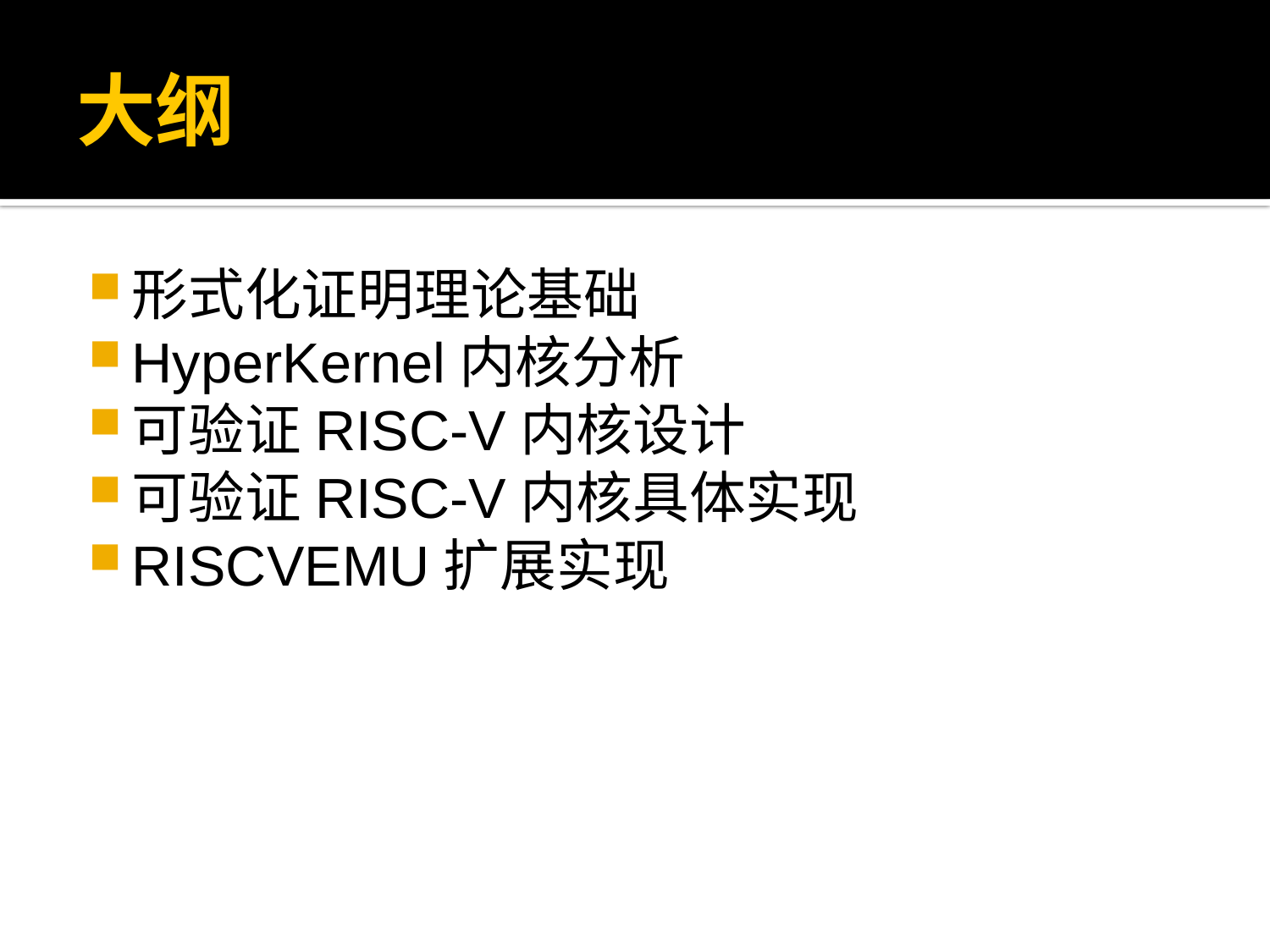

# 大纲
形式化证明理论基础
HyperKernel内核分析
可验证RISC-V内核设计
可验证RISC-V内核具体实现
RISCVEMU扩展实现